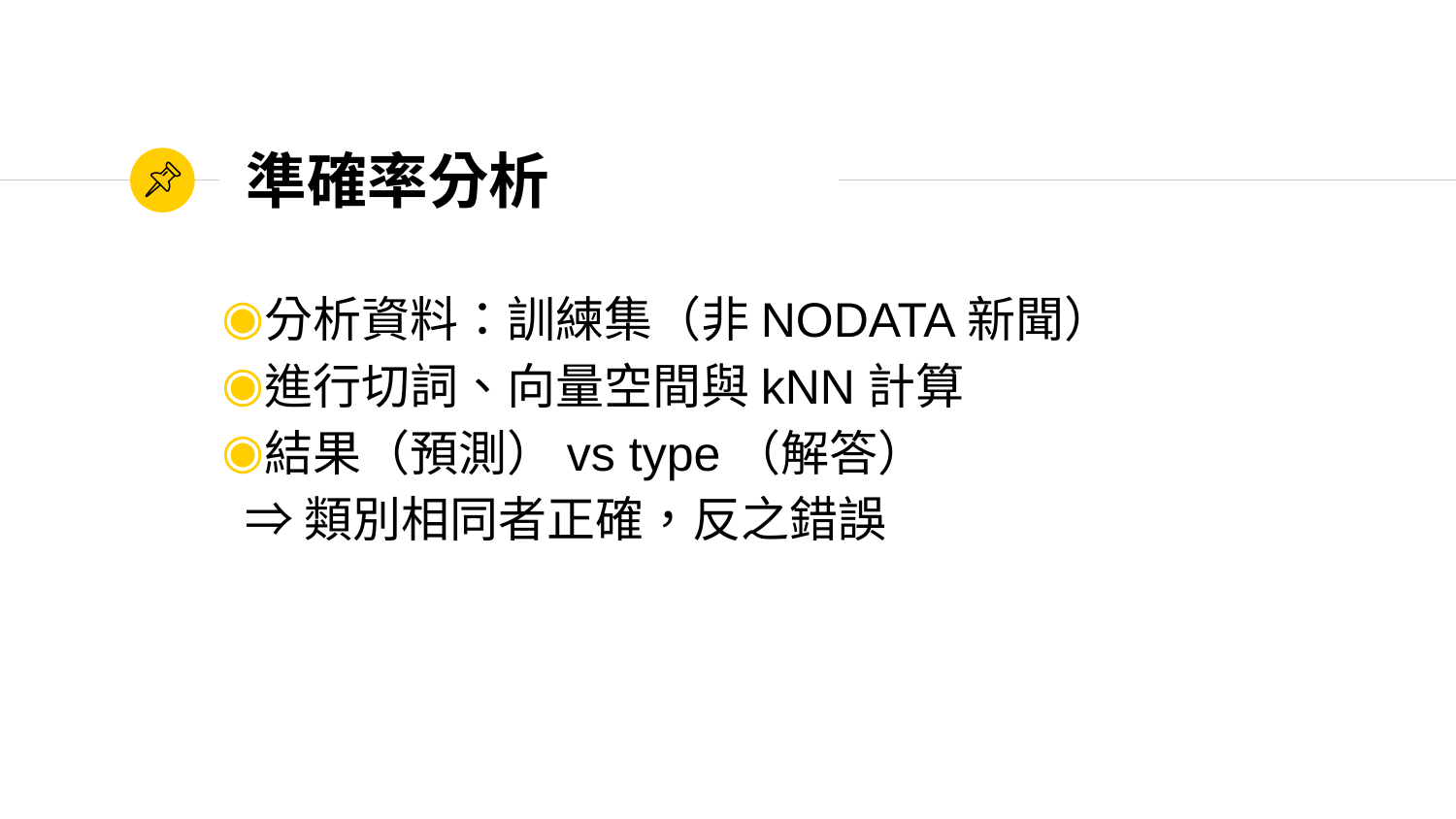

# 準確率分析

分析資料：訓練集（非NODATA新聞）
進行切詞、向量空間與kNN計算
結果（預測）vs type（解答）
　 ⇒ 類別相同者正確，反之錯誤